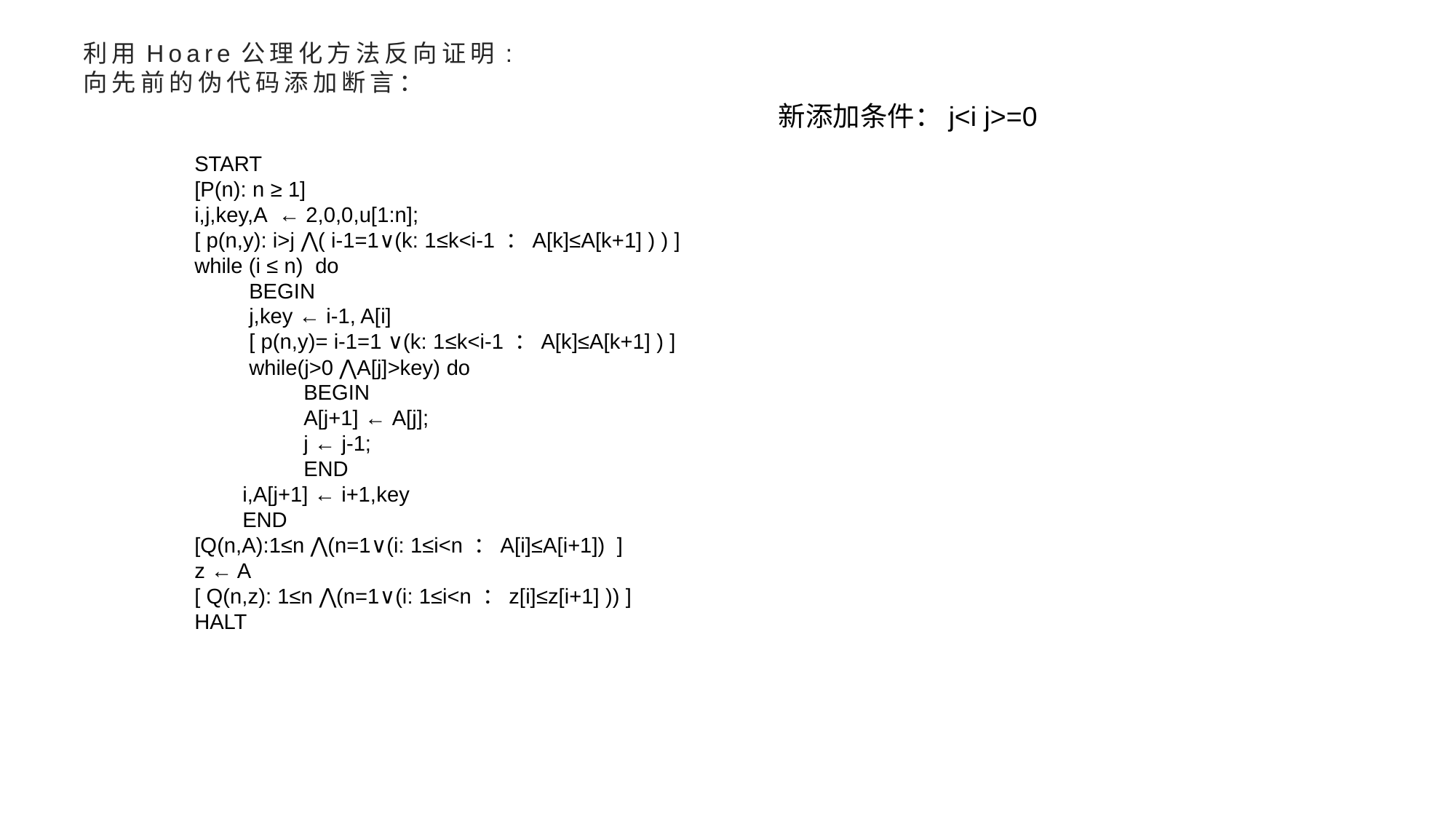

# 利用Hoare公理化方法反向证明: 向先前的伪代码添加断言：
新添加条件：j<i j>=0
START
[P(n): n ≥ 1]
i,j,key,A  ← 2,0,0,u[1:n];
[ p(n,y): i>j ⋀( i-1=1∨(k: 1≤k<i-1 ：A[k]≤A[k+1] ) ) ]
while (i ≤ n)  do
BEGIN
j,key ← i-1, A[i]
[ p(n,y)= i-1=1 ∨(k: 1≤k<i-1 ：A[k]≤A[k+1] ) ]
while(j>0 ⋀A[j]>key) do
BEGIN
A[j+1] ← A[j];
j ← j-1;
END
        i,A[j+1] ← i+1,key
        END
[Q(n,A):1≤n ⋀(n=1∨(i: 1≤i<n ：A[i]≤A[i+1])  ]
z ← A
[ Q(n,z): 1≤n ⋀(n=1∨(i: 1≤i<n ：z[i]≤z[i+1] )) ]
HALT